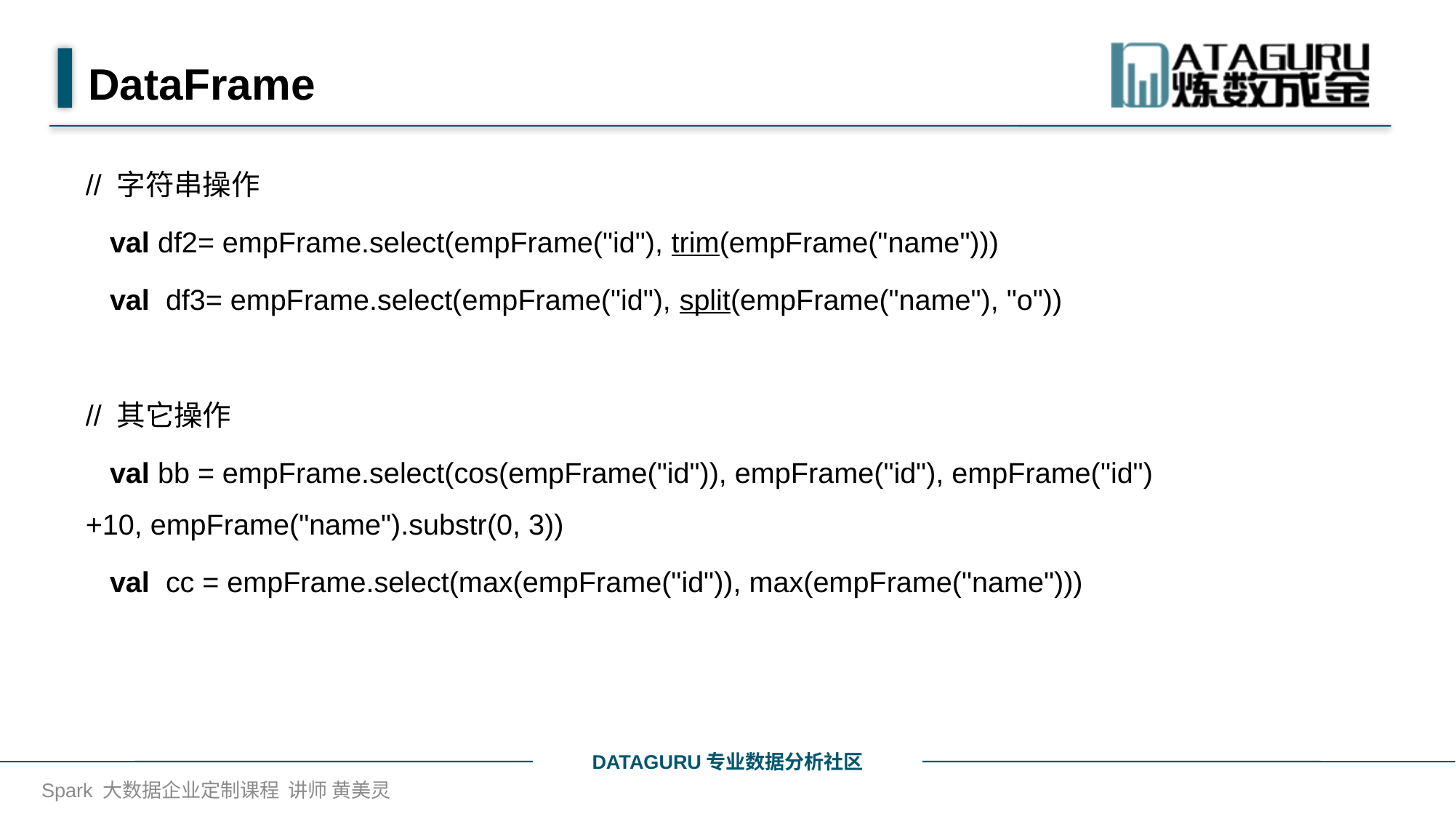

# DataFrame
// 字符串操作
   val df2= empFrame.select(empFrame("id"), trim(empFrame("name")))
   val  df3= empFrame.select(empFrame("id"), split(empFrame("name"), "o"))

// 其它操作
   val bb = empFrame.select(cos(empFrame("id")), empFrame("id"), empFrame("id") +10, empFrame("name").substr(0, 3))
   val  cc = empFrame.select(max(empFrame("id")), max(empFrame("name")))